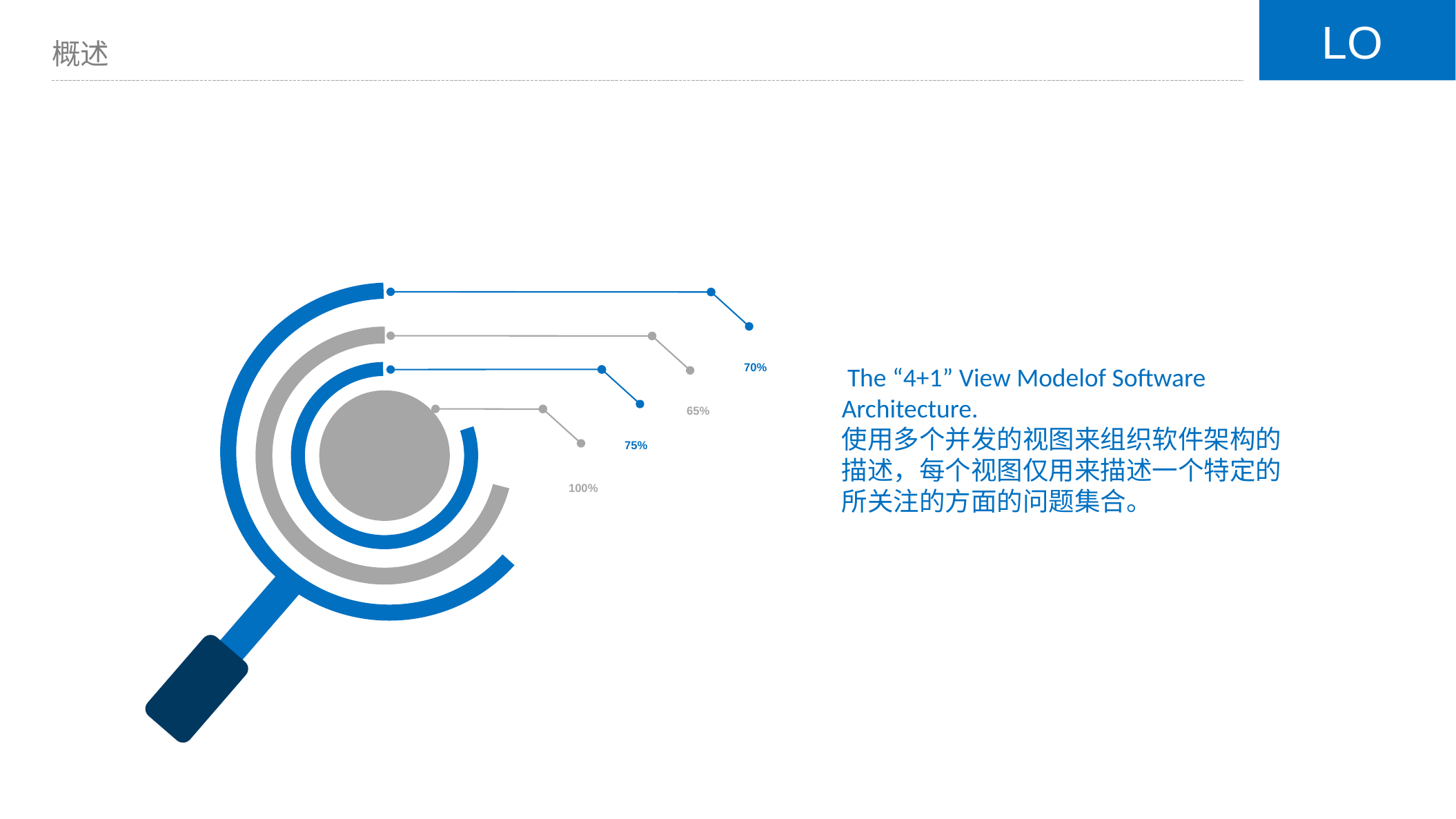

LOGO
概述

70%
 The “4+1” View Modelof Software Architecture.
使用多个并发的视图来组织软件架构的描述，每个视图仅用来描述一个特定的所关注的方面的问题集合。

65%
75%
100%